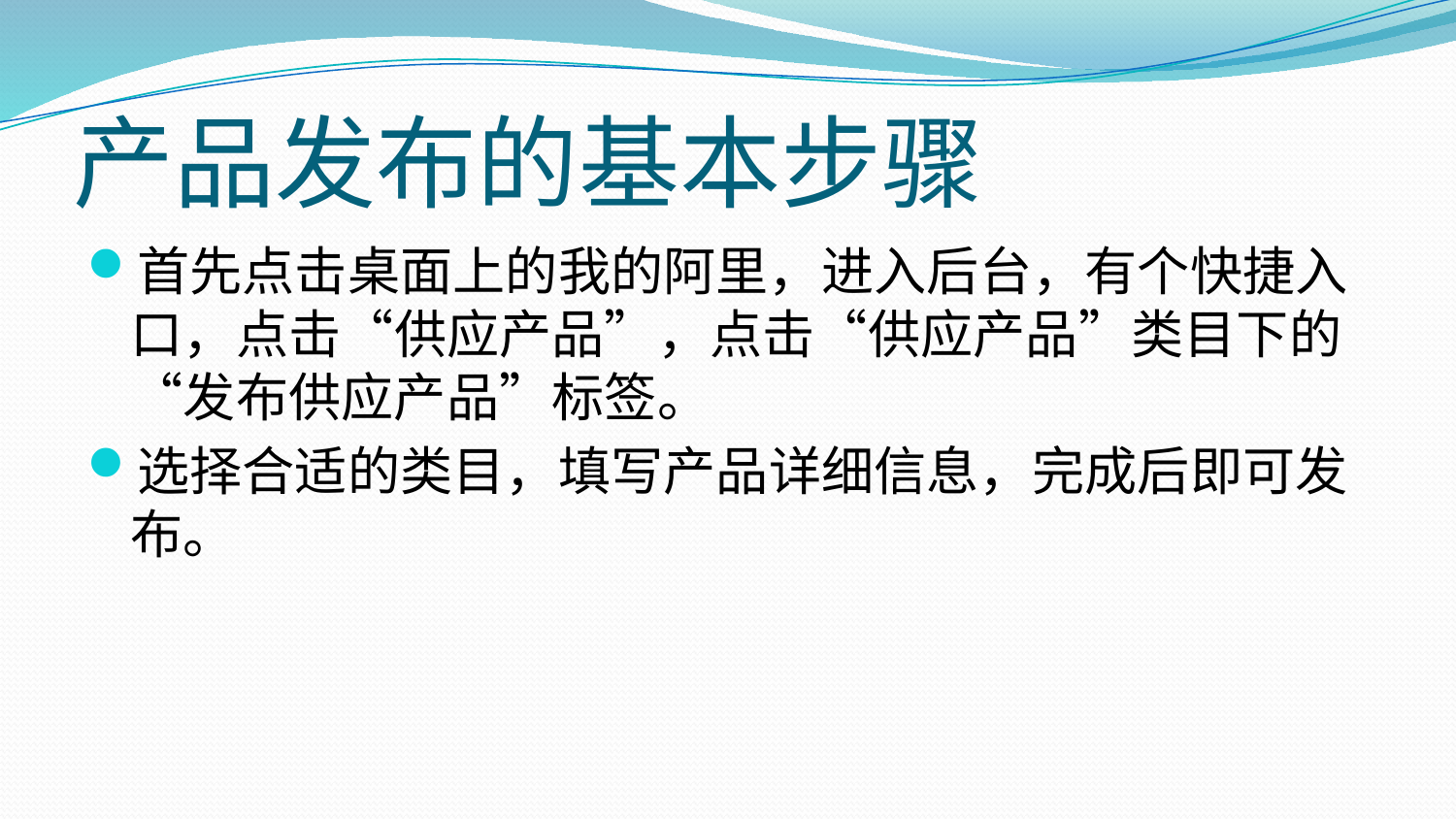

# 产品发布的基本步骤
首先点击桌面上的我的阿里，进入后台，有个快捷入口，点击“供应产品”，点击“供应产品”类目下的“发布供应产品”标签。
选择合适的类目，填写产品详细信息，完成后即可发布。